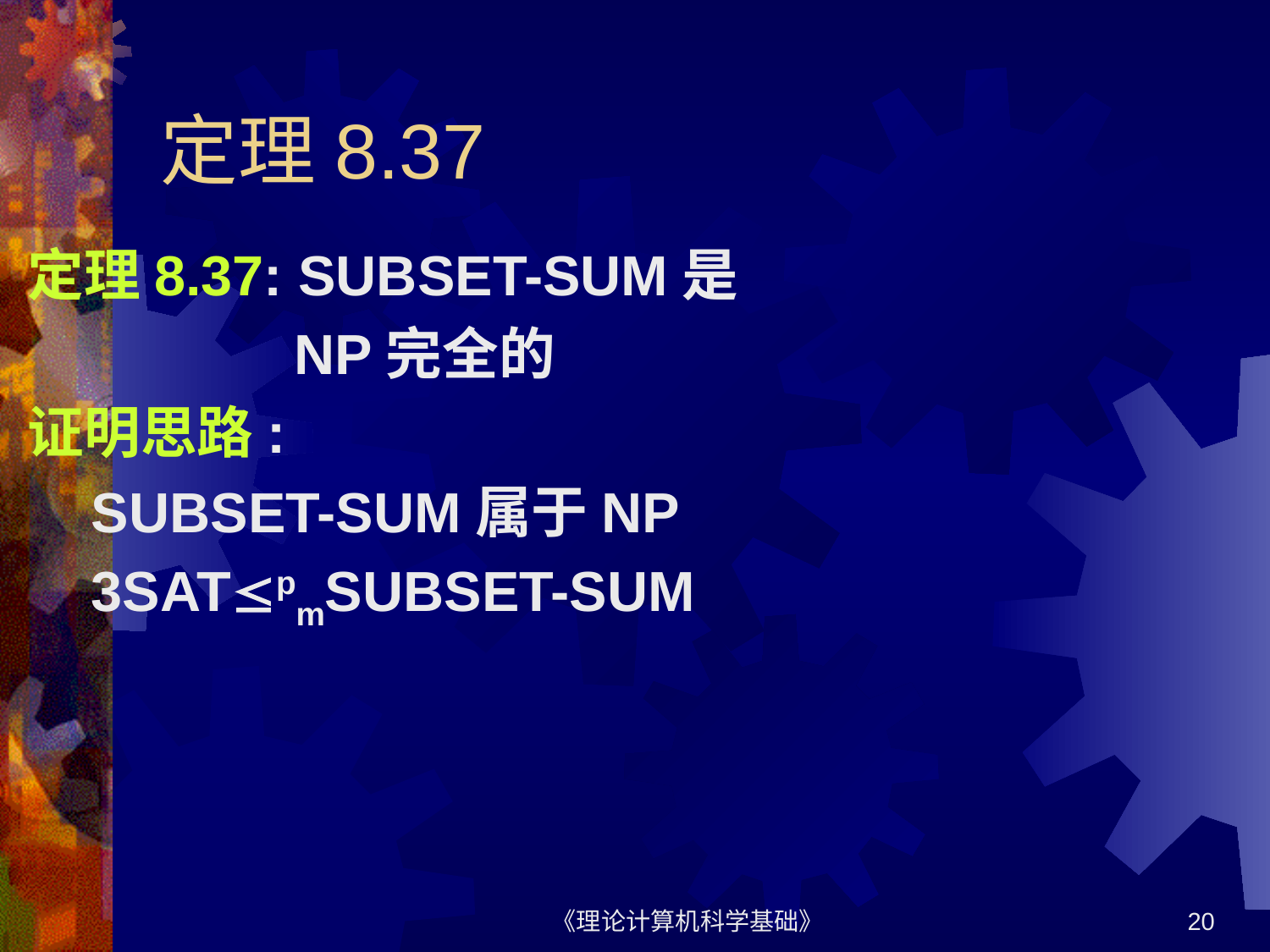

# 定理8.37
定理8.37: SUBSET-SUM是
                 NP完全的
证明思路:
SUBSET-SUM属于NP
3SAT≤pmSUBSET-SUM
《理论计算机科学基础》
20